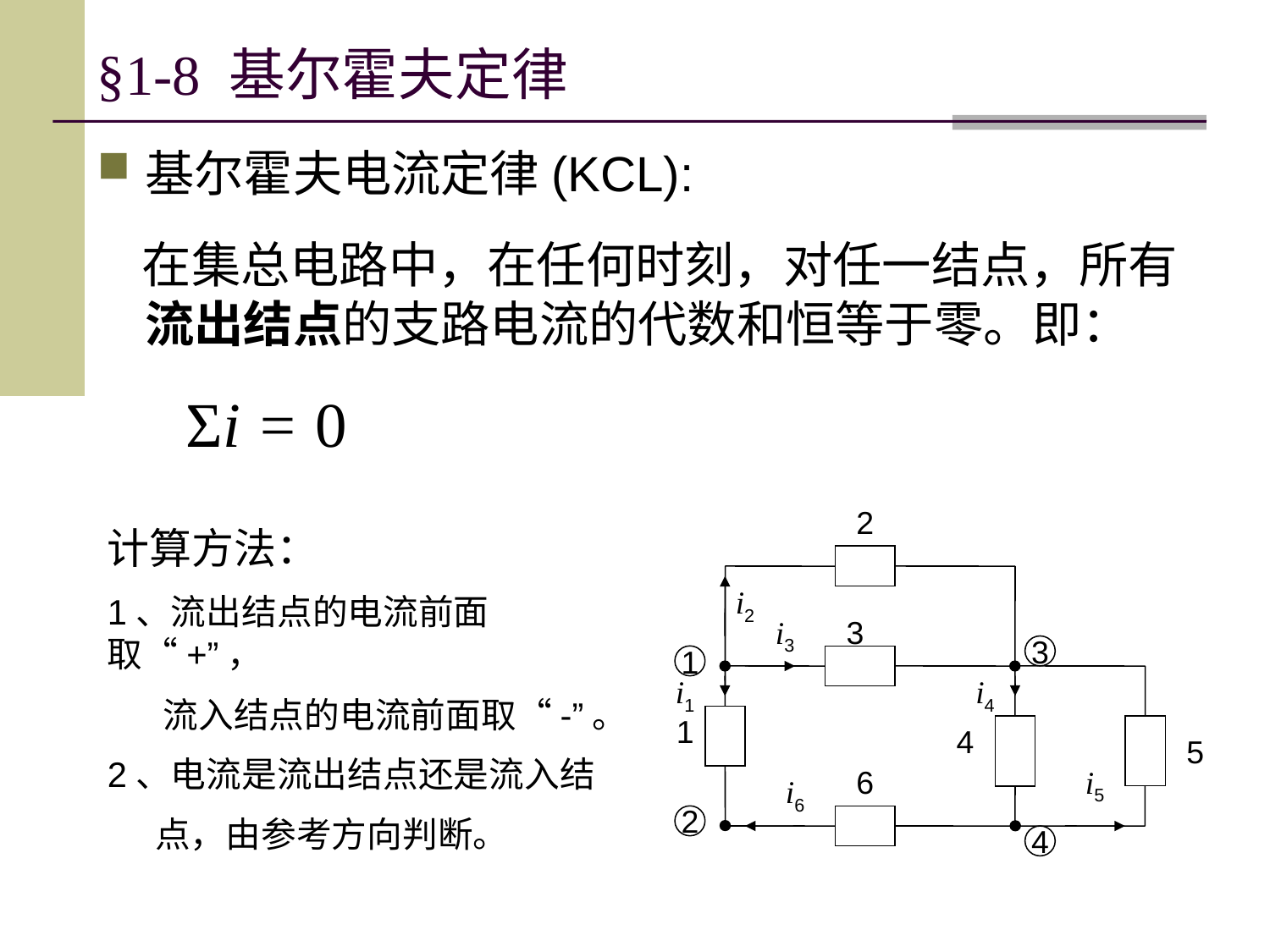

# §1-8 基尔霍夫定律
基尔霍夫电流定律(KCL):
   在集总电路中，在任何时刻，对任一结点，所有流出结点的支路电流的代数和恒等于零。即：
Σi = 0
2
3
3
1
1
4
5
6
2
4
计算方法：
1、流出结点的电流前面取“+”，
      流入结点的电流前面取“-”。
2、电流是流出结点还是流入结
     点，由参考方向判断。

i2

i3
i1

i4

i5
i6